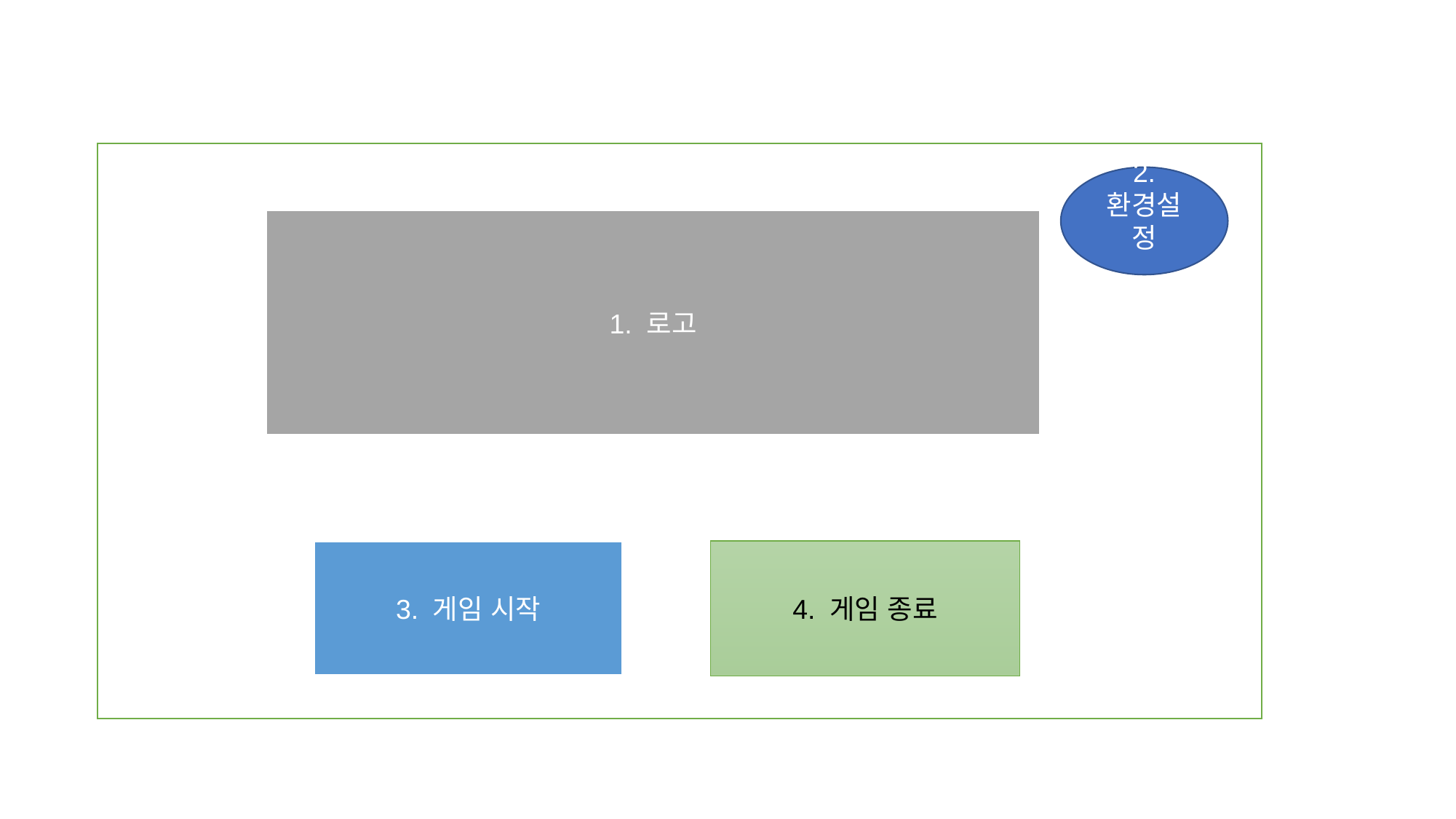

2. 환경설정

1. 로고
3. 게임 시작
4. 게임 종료